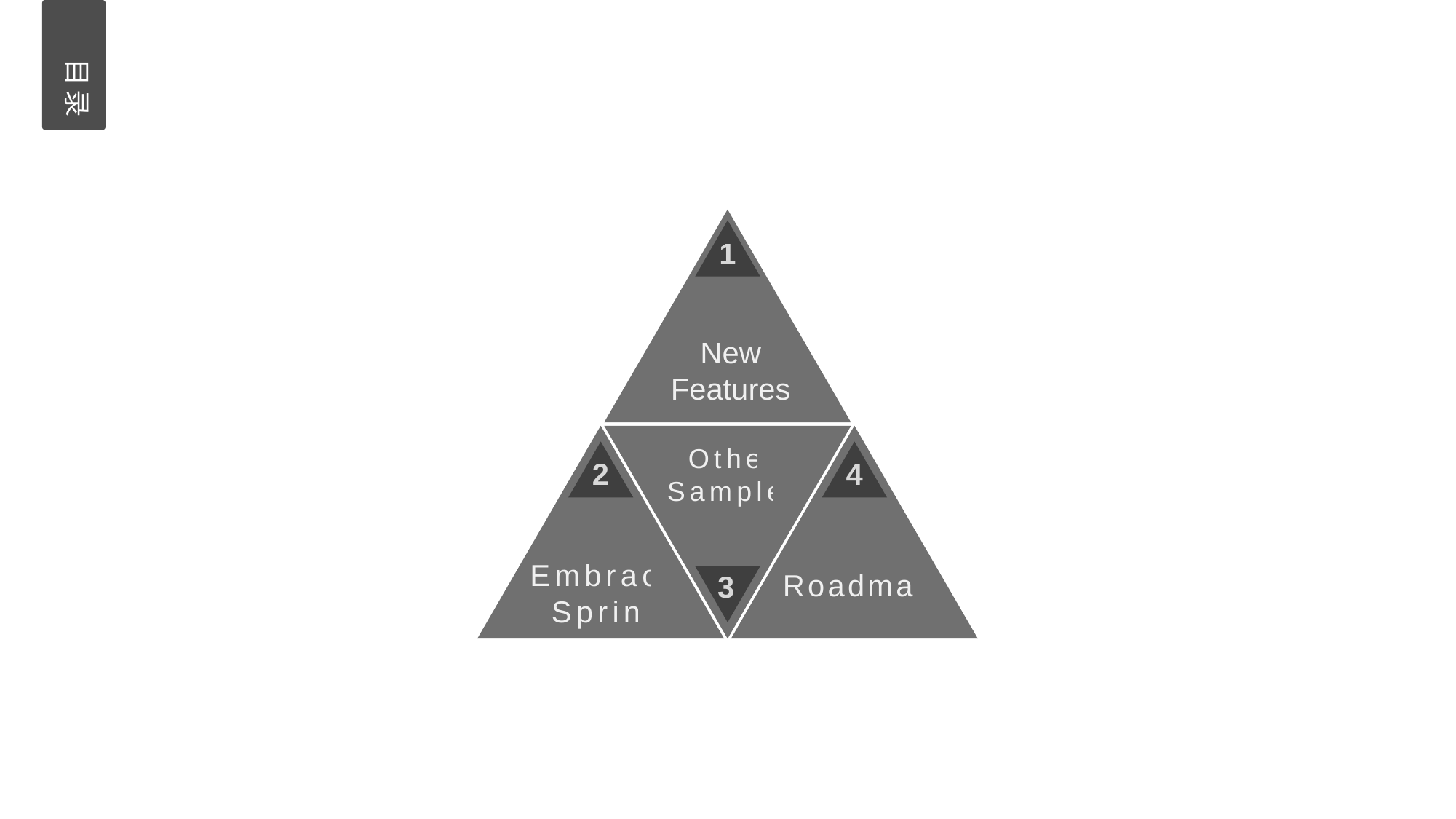

目录

1
New
Features

2
Embrace
Spring

Other
Samples
3

4
Roadmap